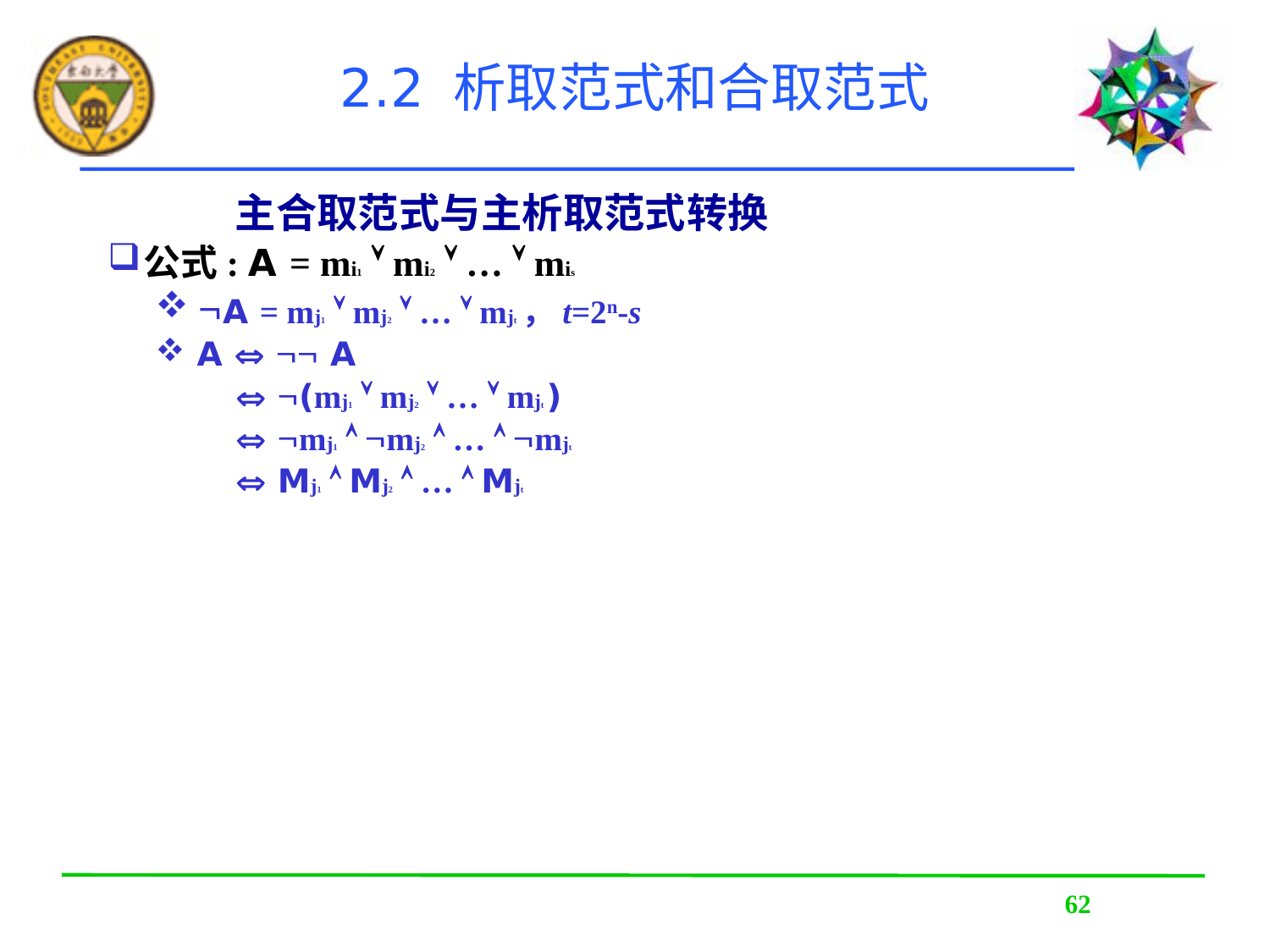

# 2.2 析取范式和合取范式
              主合取范式与主析取范式转换
公式: A = mi1 ∨ mi2 ∨ … ∨ mis
 ¬A = mj1 ∨ mj2 ∨ … ∨ mjt ，t=2n-s
 A ⇔ ¬¬ A
       ⇔ ¬(mj1 ∨ mj2 ∨ … ∨ mjt )
       ⇔ ¬mj1 ∧ ¬mj2 ∧ … ∧ ¬mjt
       ⇔ Mj1 ∧ Mj2 ∧ … ∧ Mjt